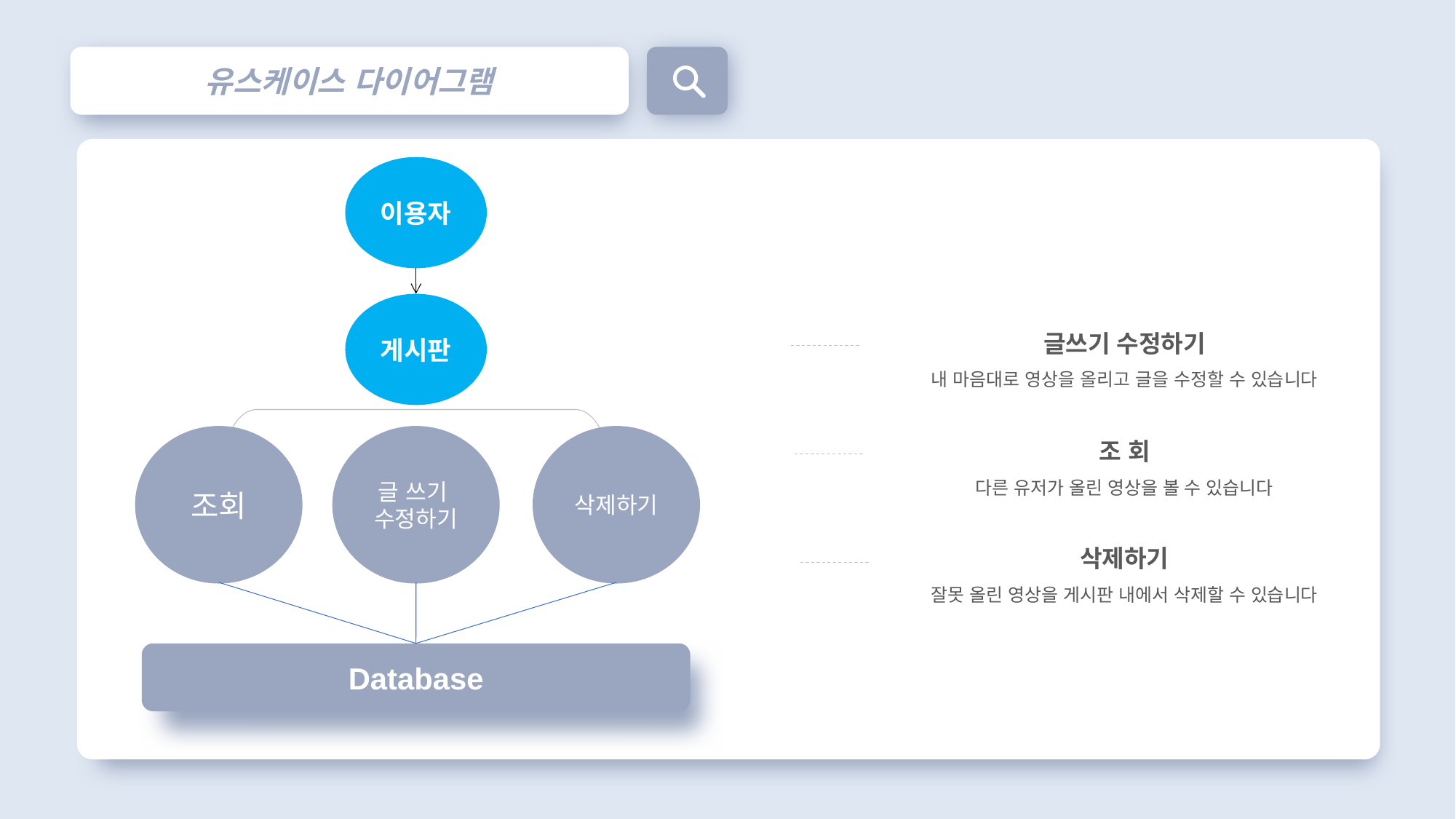

유스케이스 다이어그램

이용자

게시판
글쓰기 수정하기
내 마음대로 영상을 올리고 글을 수정할 수 있습니다
조 회
다른 유저가 올린 영상을 볼 수 있습니다
조회
글 쓰기
수정하기
삭제하기
삭제하기
잘못 올린 영상을 게시판 내에서 삭제할 수 있습니다
Database